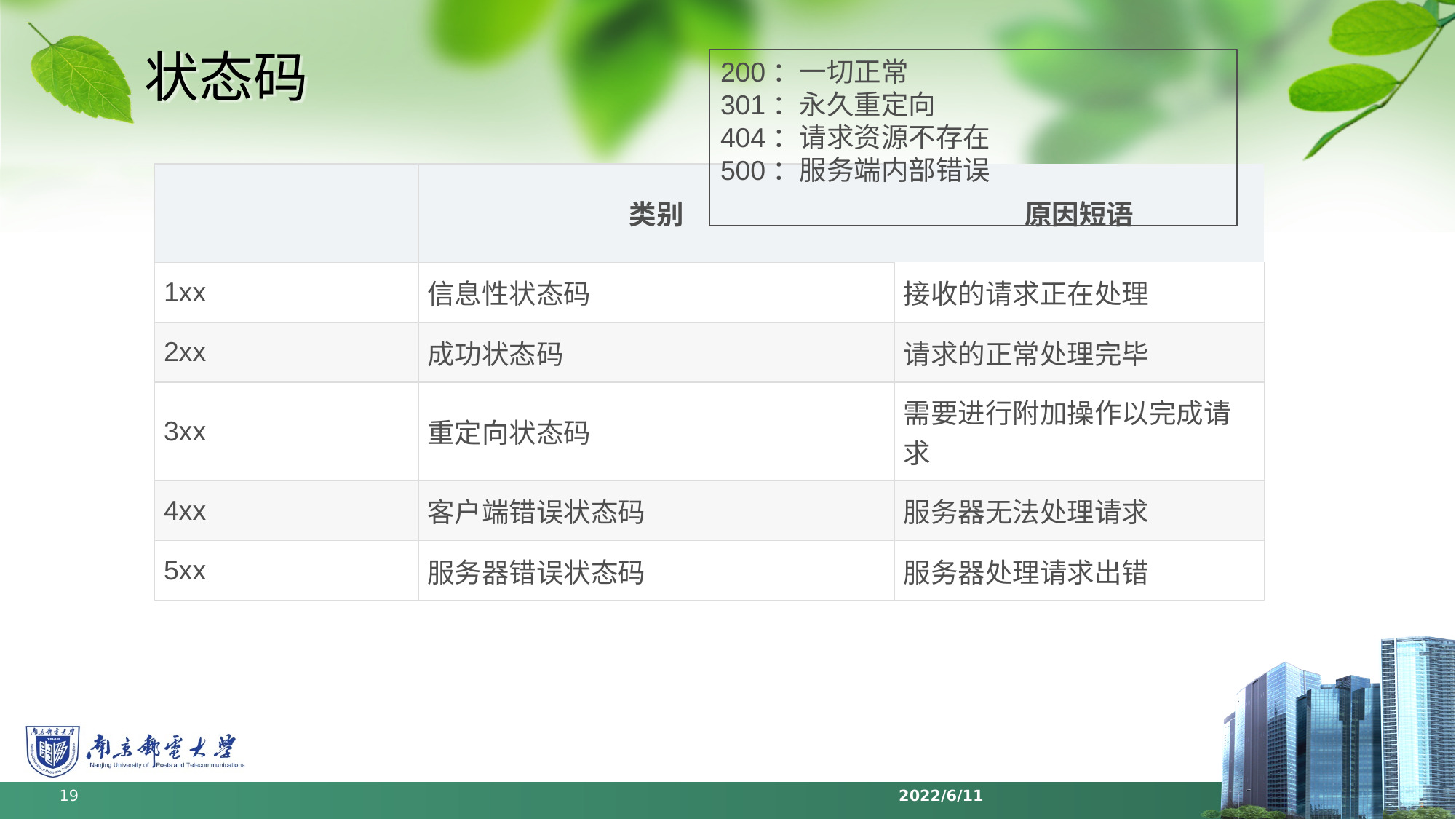

# 状态码
200：一切正常
301：永久重定向
404：请求资源不存在
500：服务端内部错误

|  | 类别 | 原因短语 |
| --- | --- | --- |
| 1xx | 信息性状态码 | 接收的请求正在处理 |
| 2xx | 成功状态码 | 请求的正常处理完毕 |
| 3xx | 重定向状态码 | 需要进行附加操作以完成请求 |
| 4xx | 客户端错误状态码 | 服务器无法处理请求 |
| 5xx | 服务器错误状态码 | 服务器处理请求出错 |
19
2022/6/11